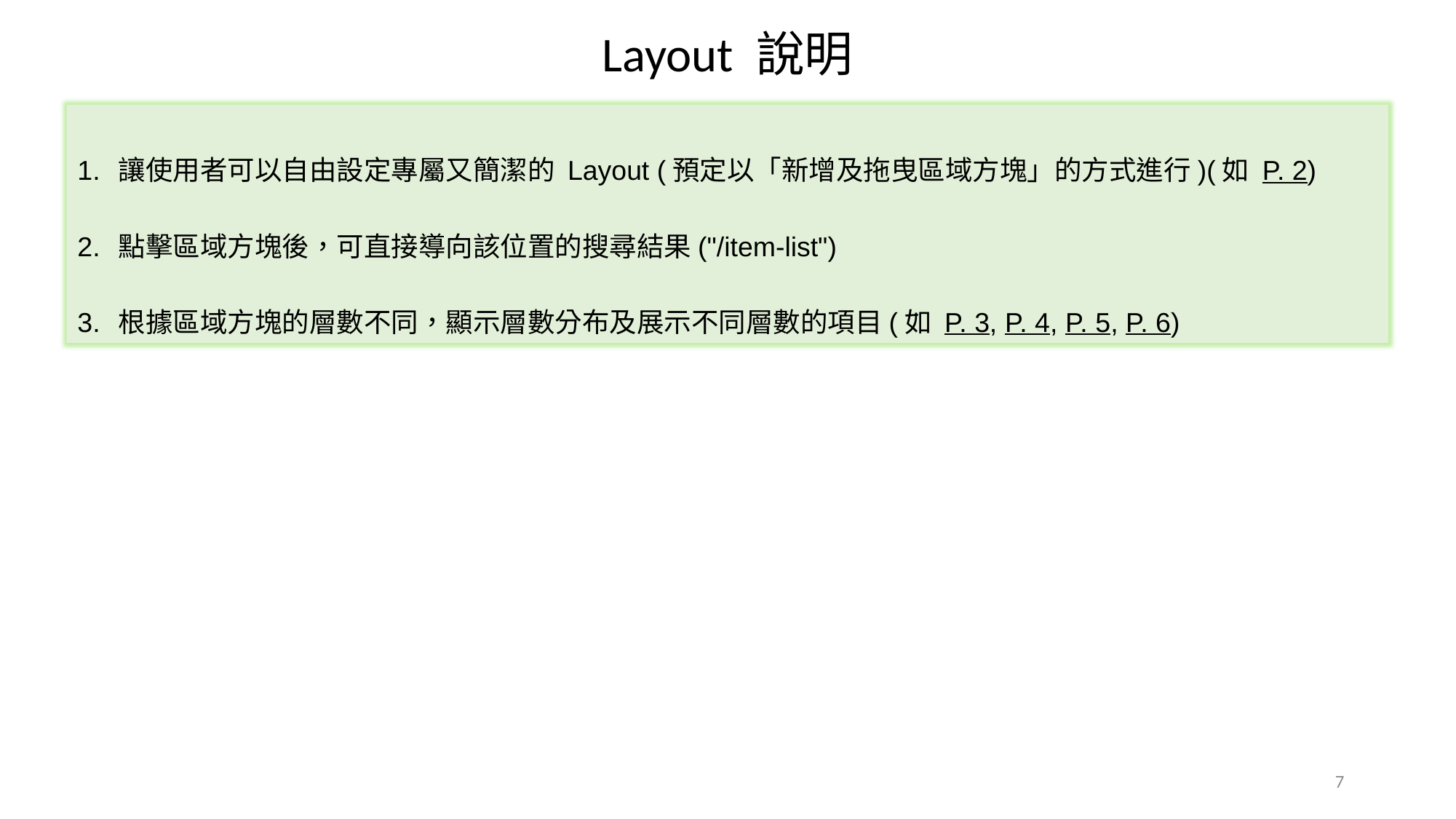

Layout 說明
讓使用者可以自由設定專屬又簡潔的 Layout (預定以「新增及拖曳區域方塊」的方式進行)(如 P. 2)
點擊區域方塊後，可直接導向該位置的搜尋結果("/item-list")
根據區域方塊的層數不同，顯示層數分布及展示不同層數的項目(如 P. 3, P. 4, P. 5, P. 6)
7